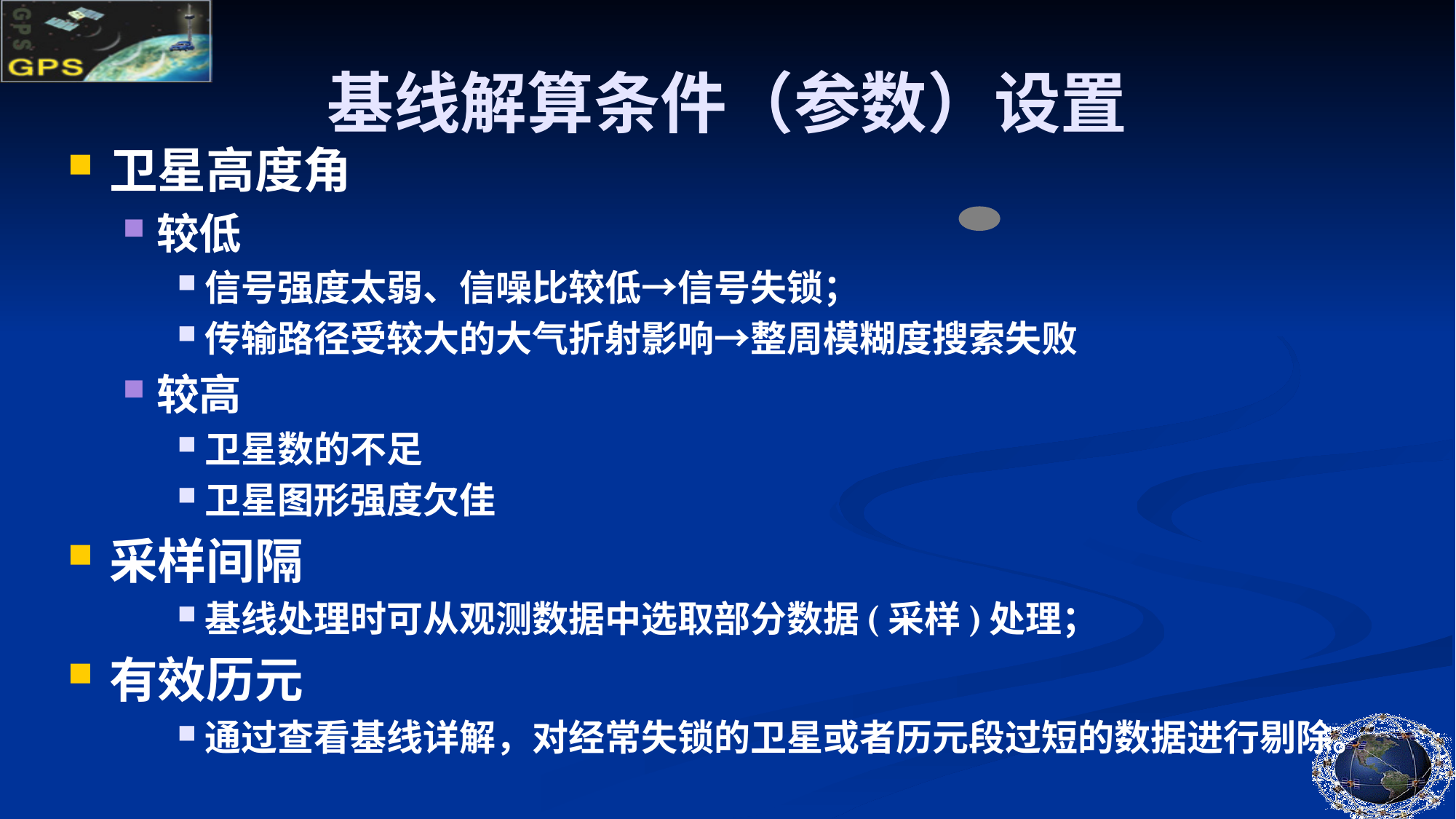

# 基线解算条件（参数）设置
卫星高度角
较低
信号强度太弱、信噪比较低→信号失锁；
传输路径受较大的大气折射影响→整周模糊度搜索失败
较高
卫星数的不足
卫星图形强度欠佳
采样间隔
基线处理时可从观测数据中选取部分数据(采样)处理；
有效历元
通过查看基线详解，对经常失锁的卫星或者历元段过短的数据进行剔除。